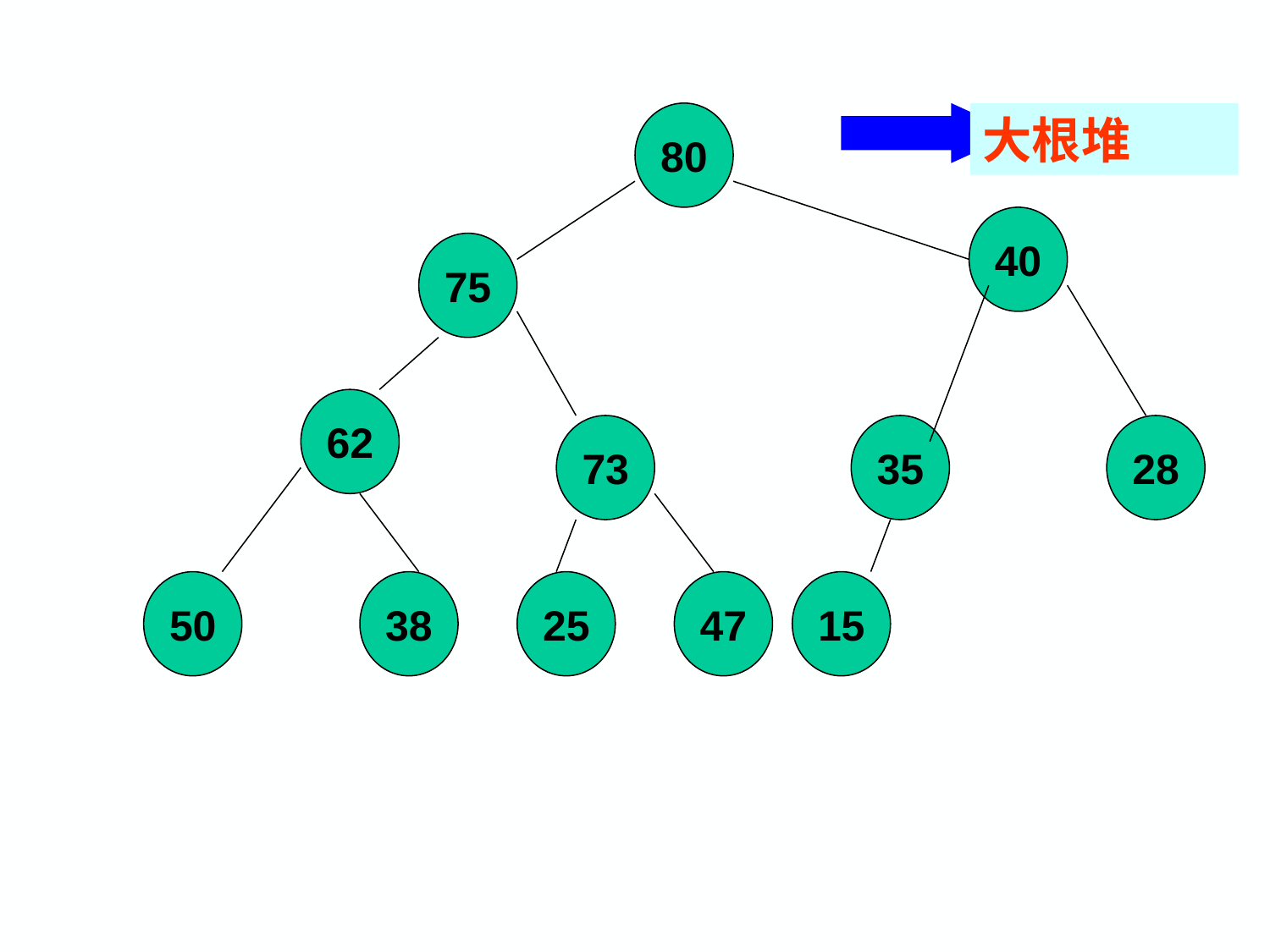

80

40
75

62
73
35
28

50
38
25
47
15

大根堆